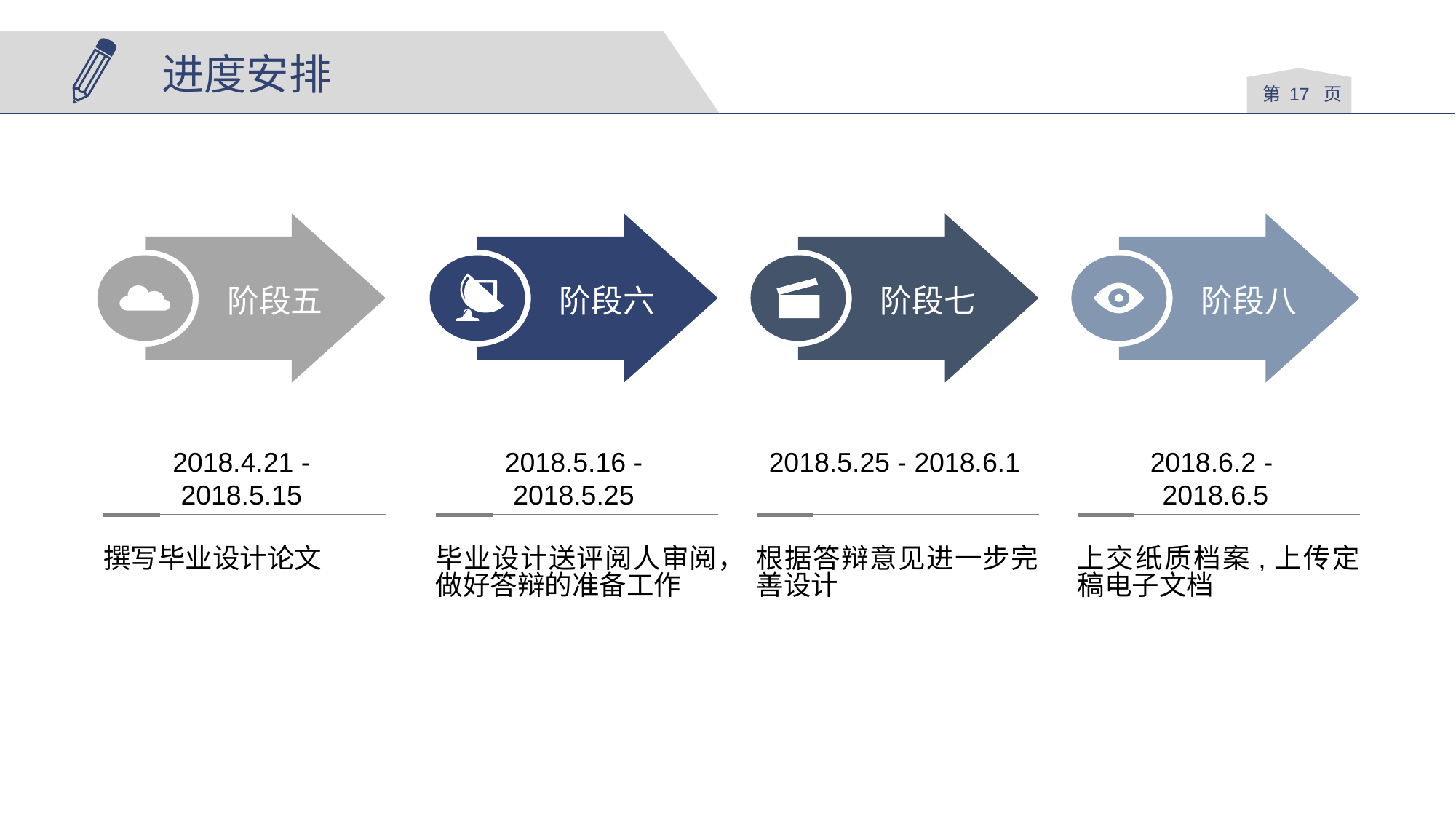

进度安排

第 17  页

阶段五
阶段六
阶段七
阶段八

2018.4.21 - 2018.5.15
2018.5.16 - 2018.5.25
2018.5.25 - 2018.6.1
2018.6.2 -
2018.6.5
撰写毕业设计论文
毕业设计送评阅人审阅，做好答辩的准备工作
根据答辩意见进一步完善设计
上交纸质档案,上传定稿电子文档